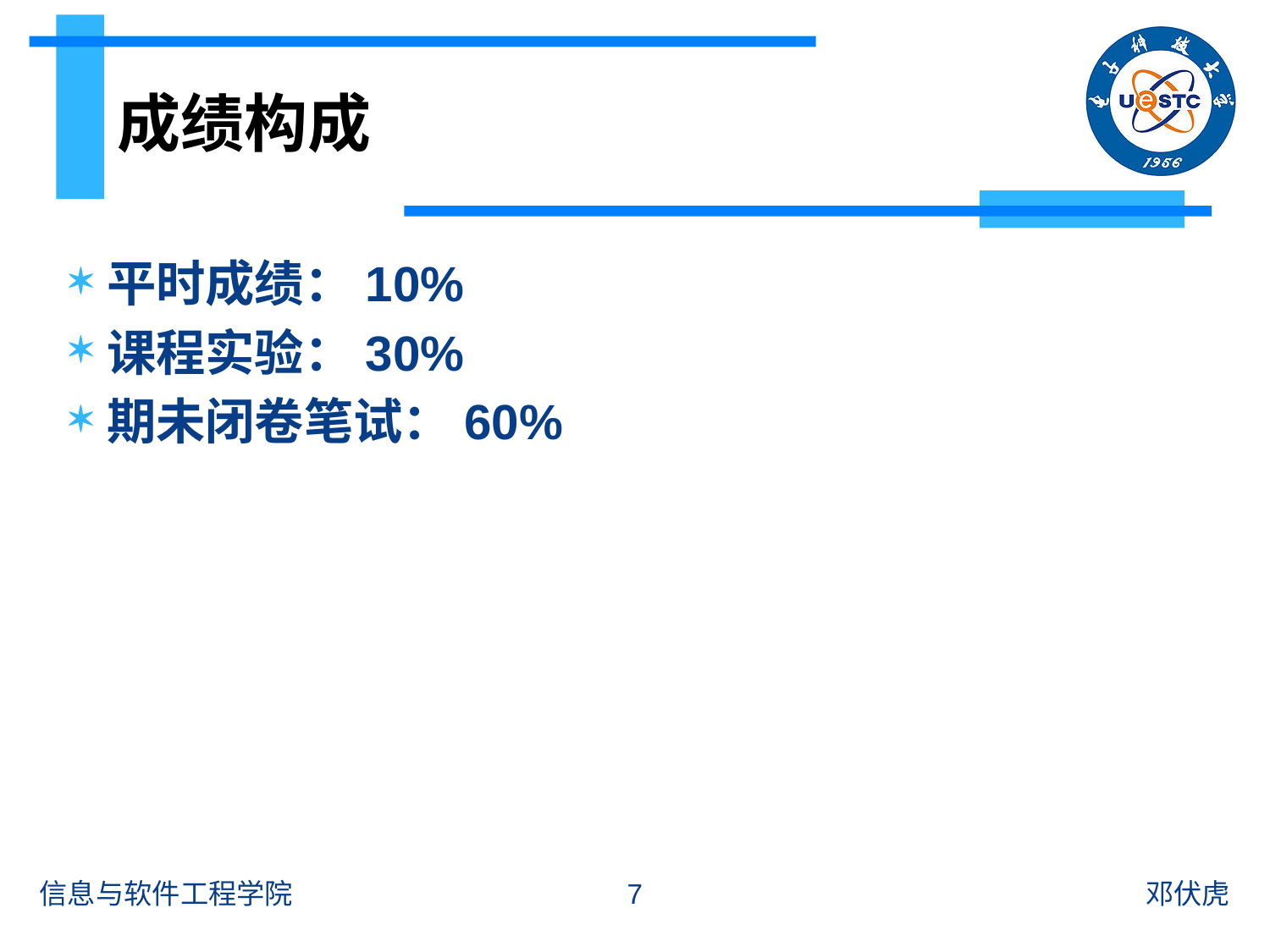

# 成绩构成
平时成绩：10%
课程实验：30%
期未闭卷笔试：60%

7
信息与软件工程学院
邓伏虎